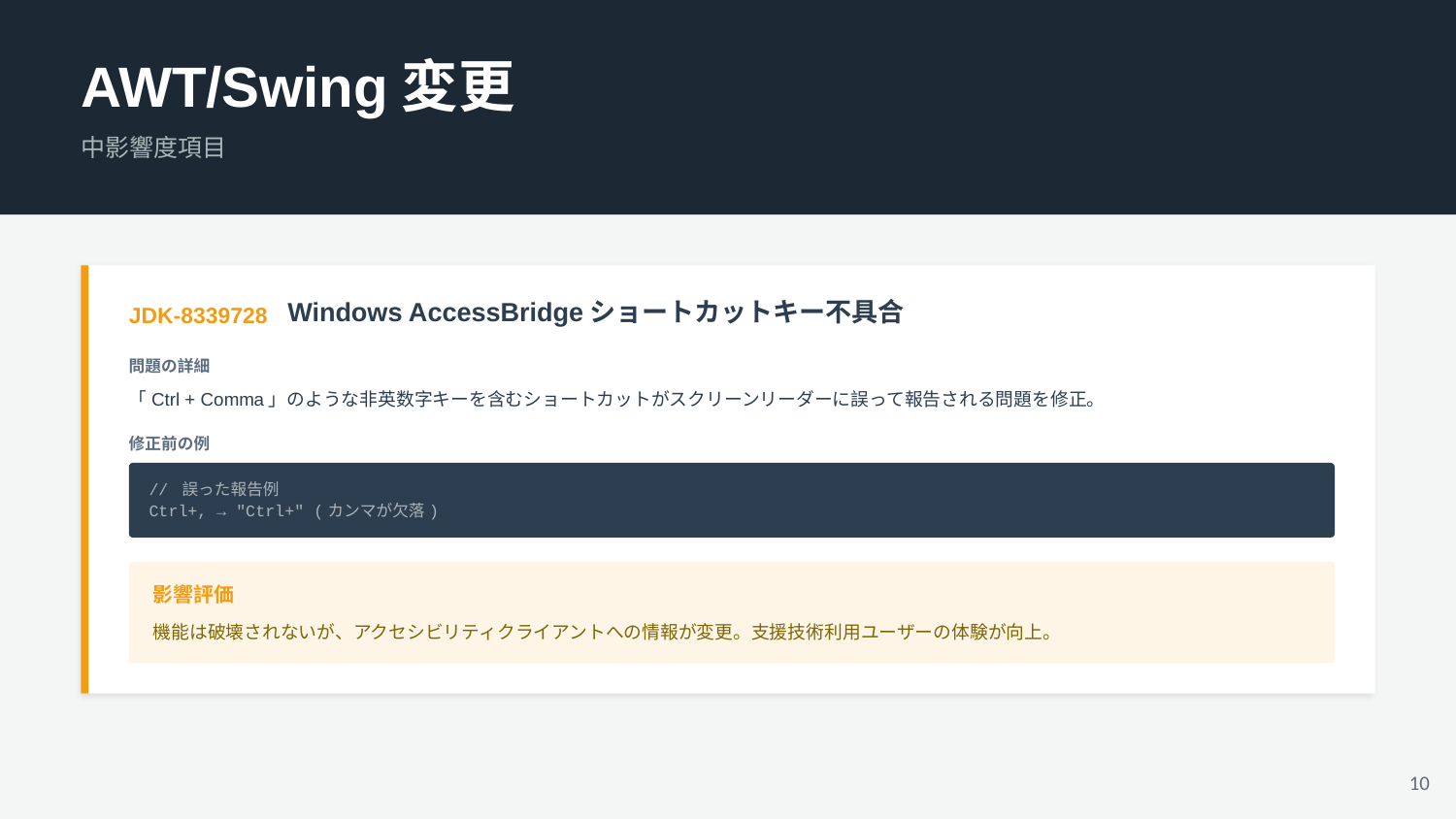

AWT/Swing変更
中影響度項目

Windows AccessBridgeショートカットキー不具合
JDK-8339728
問題の詳細
「Ctrl + Comma」のような非英数字キーを含むショートカットがスクリーンリーダーに誤って報告される問題を修正。
修正前の例

// 誤った報告例
Ctrl+, → "Ctrl+" (カンマが欠落)

影響評価
機能は破壊されないが、アクセシビリティクライアントへの情報が変更。支援技術利用ユーザーの体験が向上。
10